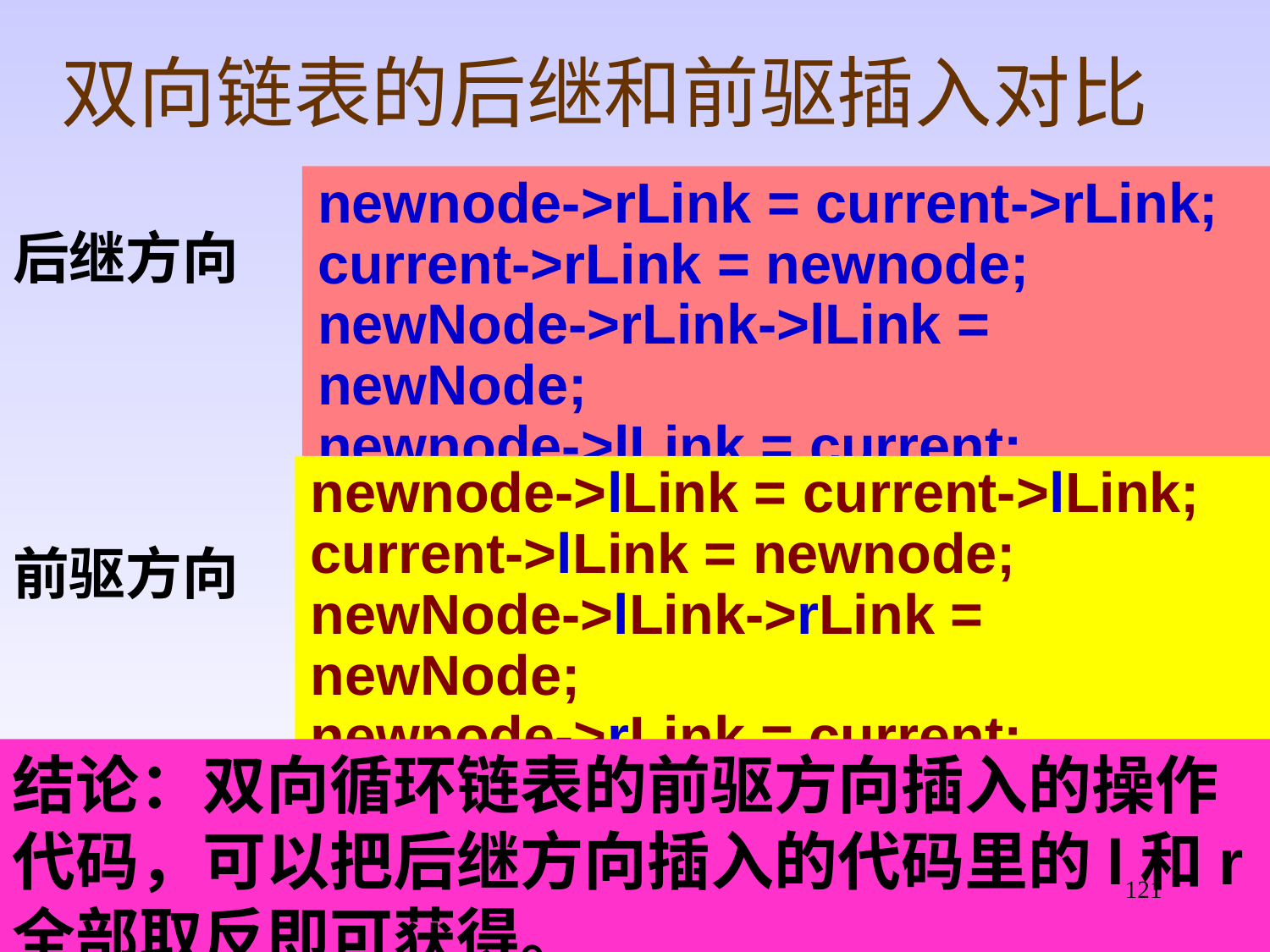

双向链表的后继和前驱插入对比
newnode->rLink = current->rLink;
current->rLink = newnode;
newNode->rLink->lLink = newNode;
newnode->lLink = current;
后继方向

前驱方向
newnode->lLink = current->lLink;
current->lLink = newnode;
newNode->lLink->rLink = newNode;
newnode->rLink = current;
结论：双向循环链表的前驱方向插入的操作代码，可以把后继方向插入的代码里的l和r全部取反即可获得。
121